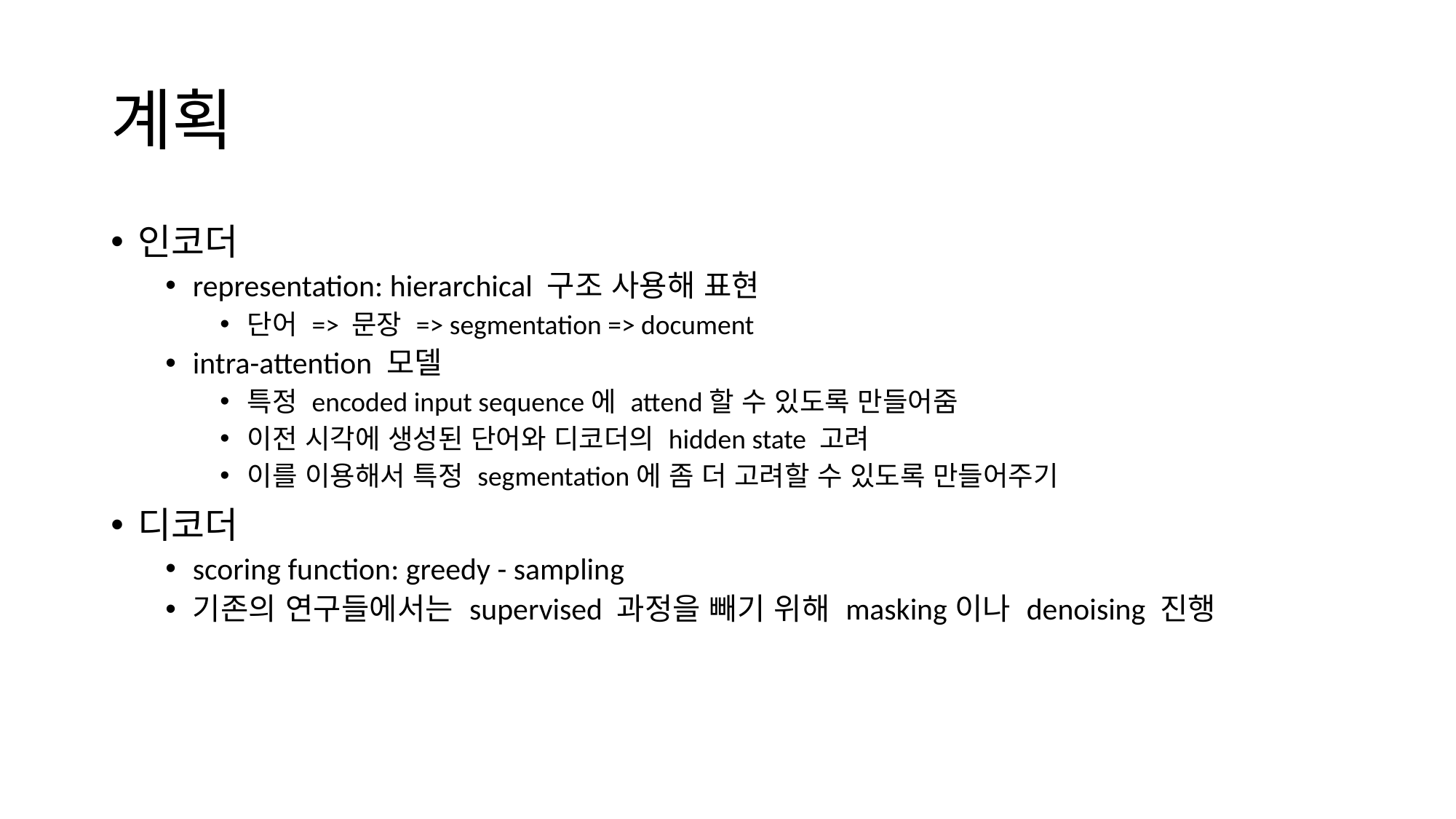

# 계획
인코더
representation: hierarchical 구조 사용해 표현
단어 => 문장 => segmentation => document
intra-attention 모델
특정 encoded input sequence에 attend할 수 있도록 만들어줌
이전 시각에 생성된 단어와 디코더의 hidden state 고려
이를 이용해서 특정 segmentation에 좀 더 고려할 수 있도록 만들어주기
디코더
scoring function: greedy - sampling
기존의 연구들에서는 supervised 과정을 빼기 위해 masking이나 denoising 진행